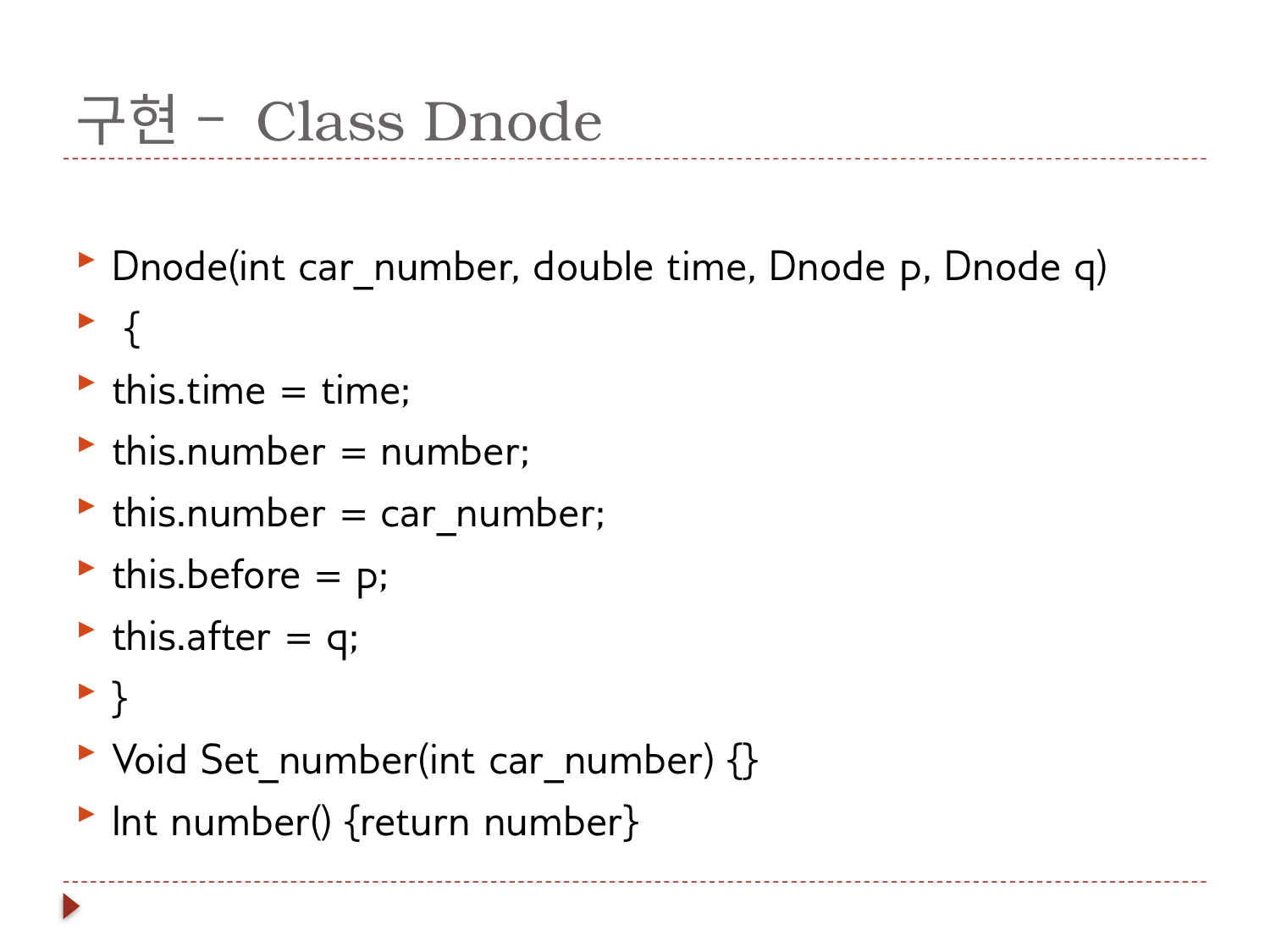

# 구현 – Class Dnode

Dnode(int car_number, double time, Dnode p, Dnode q)
 {
this.time = time;
this.number = number;
this.number = car_number;
this.before = p;
this.after = q;
}
Void Set_number(int car_number) {}
Int number() {return number}